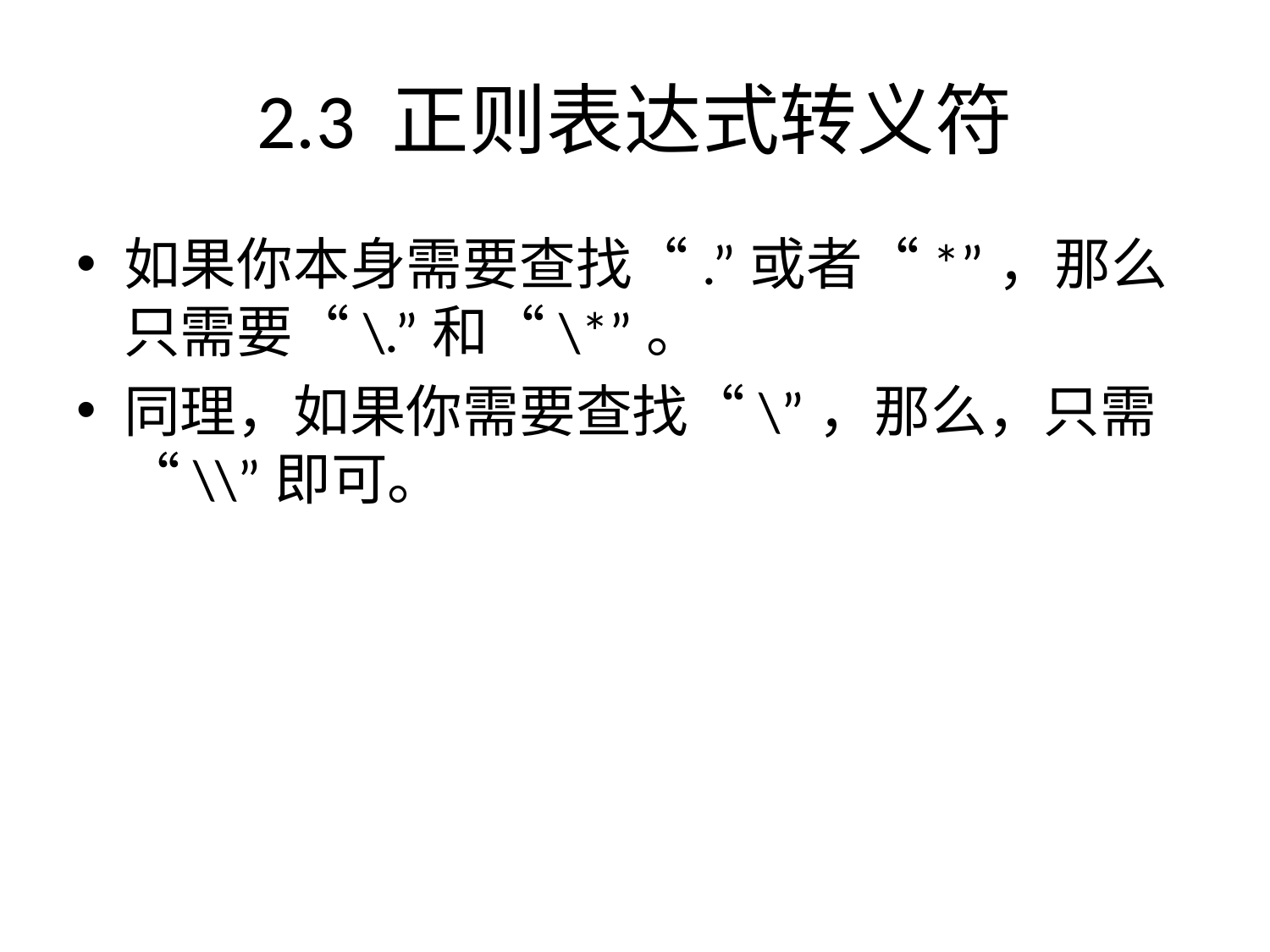

# 2.3 正则表达式转义符
如果你本身需要查找“.”或者“*”，那么只需要“\.”和“\*”。
同理，如果你需要查找“\”，那么，只需“\\”即可。